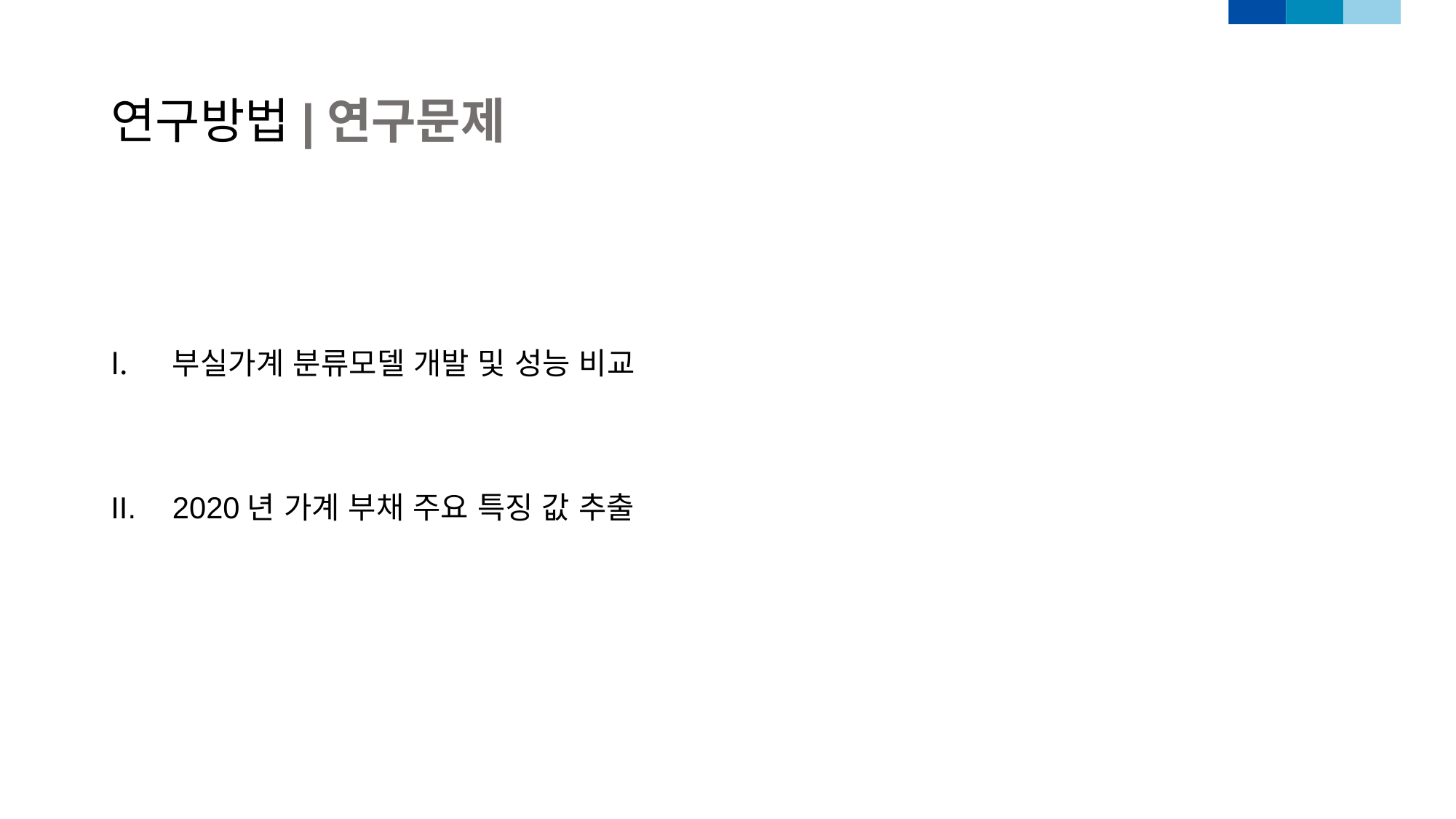

연구방법|연구문제

부실가계 분류모델 개발 및 성능 비교

2020년 가계 부채 주요 특징 값 추출